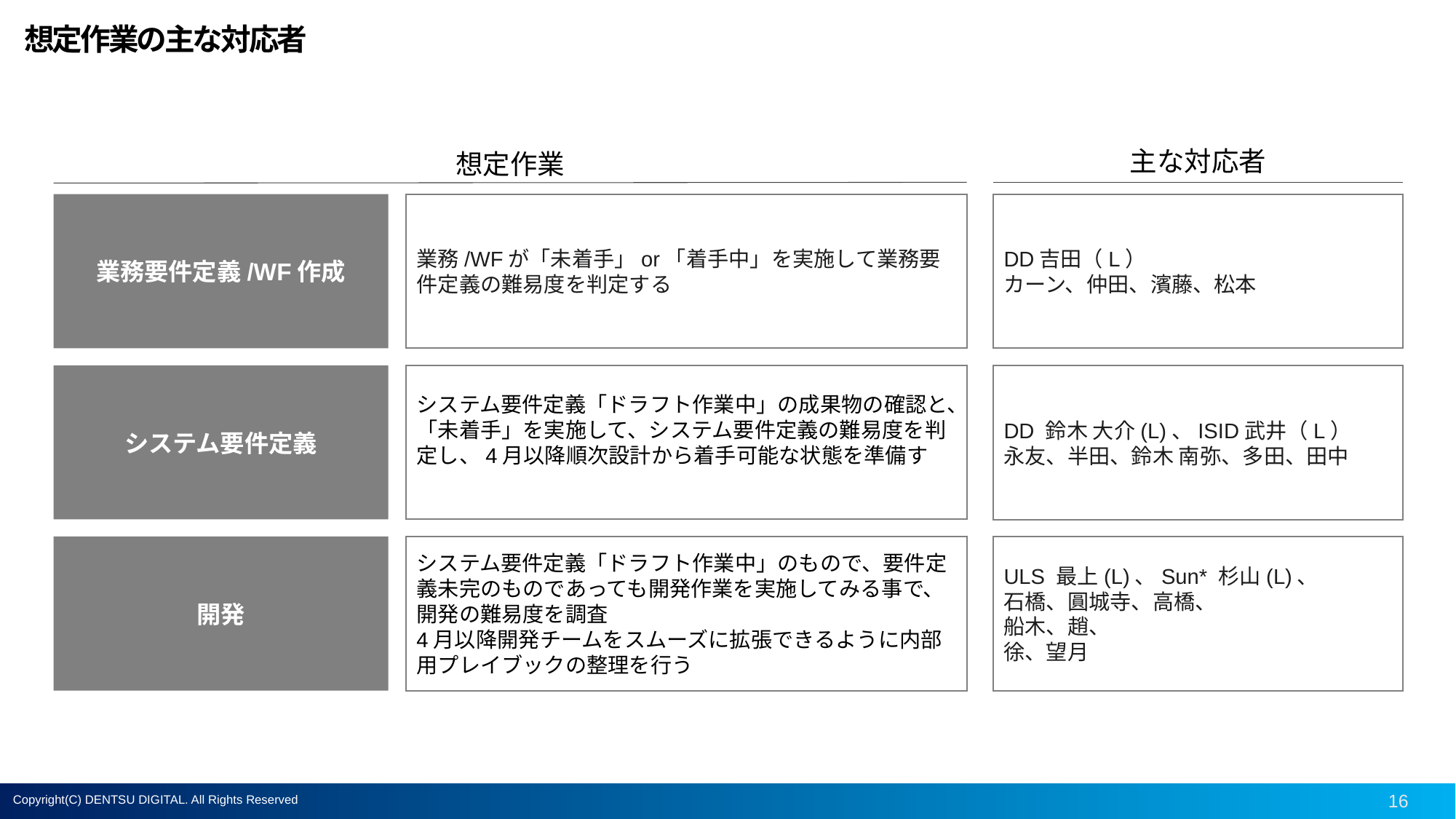

想定作業の主な対応者
主な対応者
想定作業
DD吉田（L）
カーン、仲田、濱藤、松本
業務要件定義/WF作成
業務/WFが「未着手」or「着手中」を実施して業務要件定義の難易度を判定する
システム要件定義「ドラフト作業中」の成果物の確認と、「未着手」を実施して、システム要件定義の難易度を判定し、4月以降順次設計から着手可能な状態を準備す作成
システム要件定義
DD 鈴木 大介(L)、ISID武井（L）
永友、半田、鈴木 南弥、多田、田中
ULS 最上(L)、Sun* 杉山(L)、
石橋、圓城寺、高橋、
船木、趙、
徐、望月
システム要件定義「ドラフト作業中」のもので、要件定義未完のものであっても開発作業を実施してみる事で、開発の難易度を調査
4月以降開発チームをスムーズに拡張できるように内部用プレイブックの整理を行う
開発
16